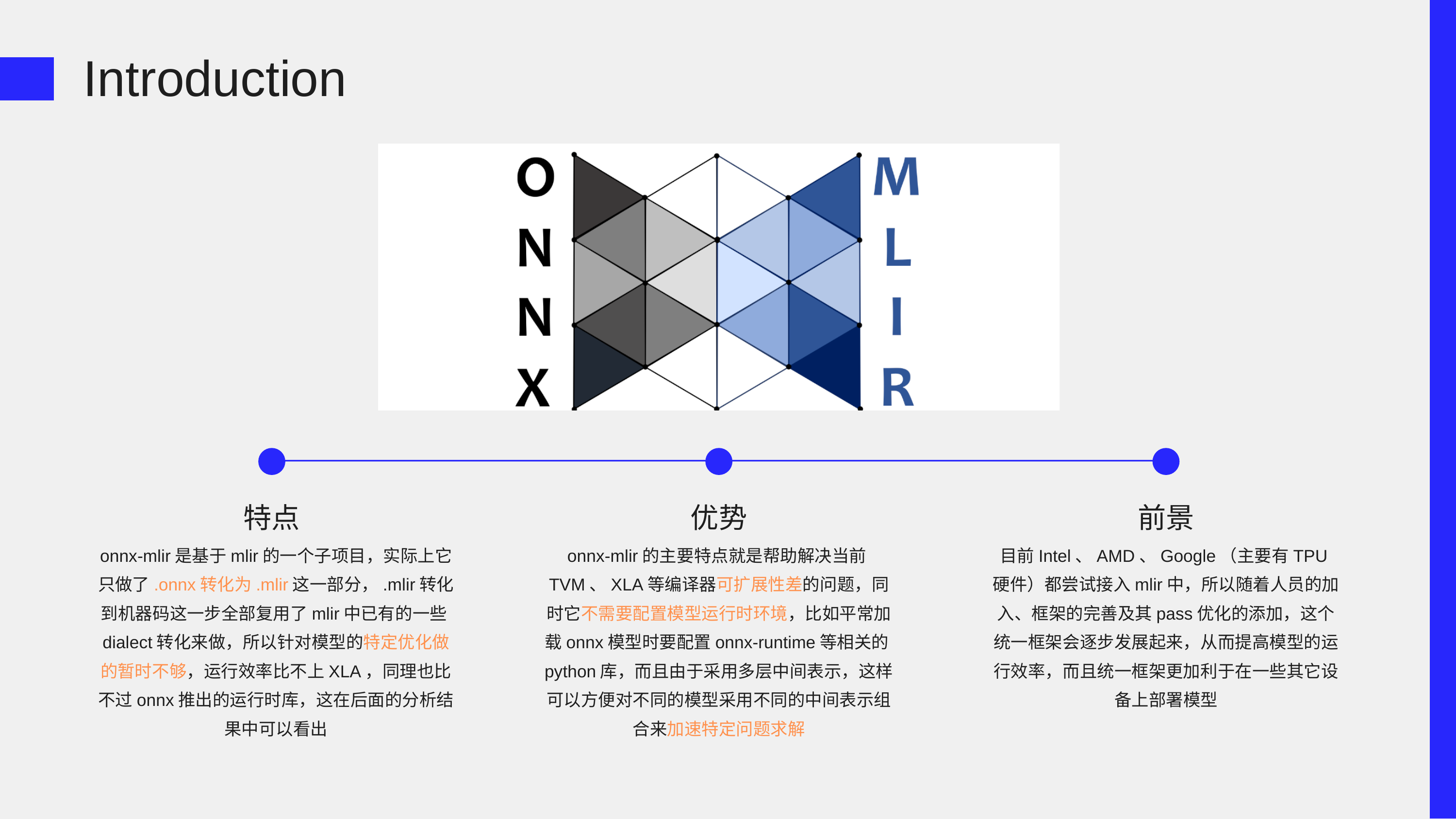

Introduction

特点
优势
前景
onnx-mlir是基于mlir的一个子项目，实际上它只做了.onnx转化为.mlir这一部分，.mlir转化到机器码这一步全部复用了mlir中已有的一些dialect转化来做，所以针对模型的特定优化做的暂时不够，运行效率比不上XLA，同理也比不过onnx推出的运行时库，这在后面的分析结果中可以看出
onnx-mlir的主要特点就是帮助解决当前TVM、XLA等编译器可扩展性差的问题，同时它不需要配置模型运行时环境，比如平常加载onnx模型时要配置onnx-runtime等相关的python库，而且由于采用多层中间表示，这样可以方便对不同的模型采用不同的中间表示组合来加速特定问题求解
目前Intel、AMD、Google（主要有TPU硬件）都尝试接入mlir中，所以随着人员的加入、框架的完善及其pass优化的添加，这个统一框架会逐步发展起来，从而提高模型的运行效率，而且统一框架更加利于在一些其它设备上部署模型